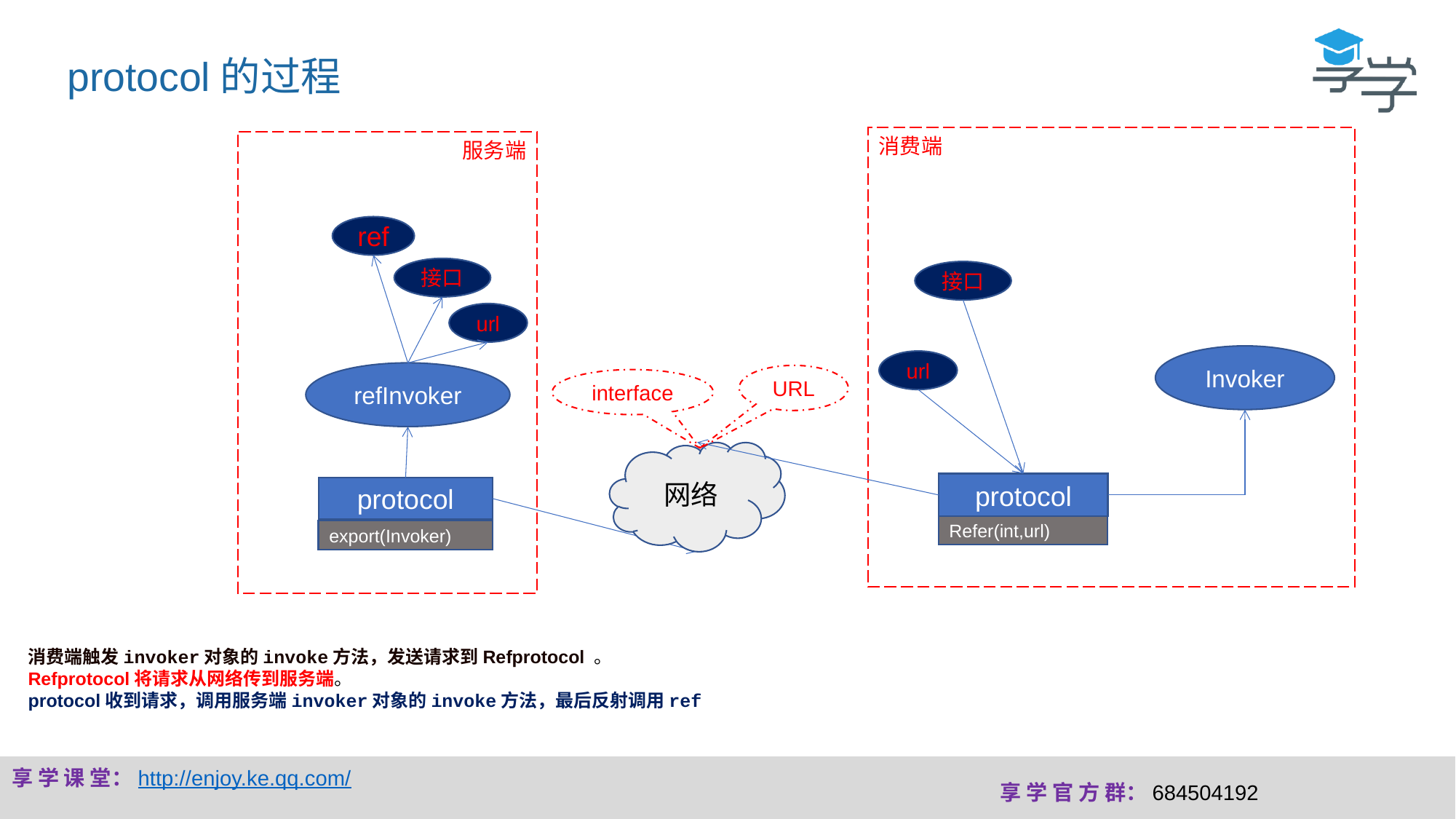

protocol的过程
消费端
服务端
ref
接口
接口
url
Invoker
url
refInvoker
URL
interface
网络
protocol
protocol
Refer(int,url)
export(Invoker)
消费端触发invoker对象的invoke方法，发送请求到Refprotocol 。
Refprotocol将请求从网络传到服务端。
protocol收到请求，调用服务端invoker对象的invoke方法，最后反射调用ref